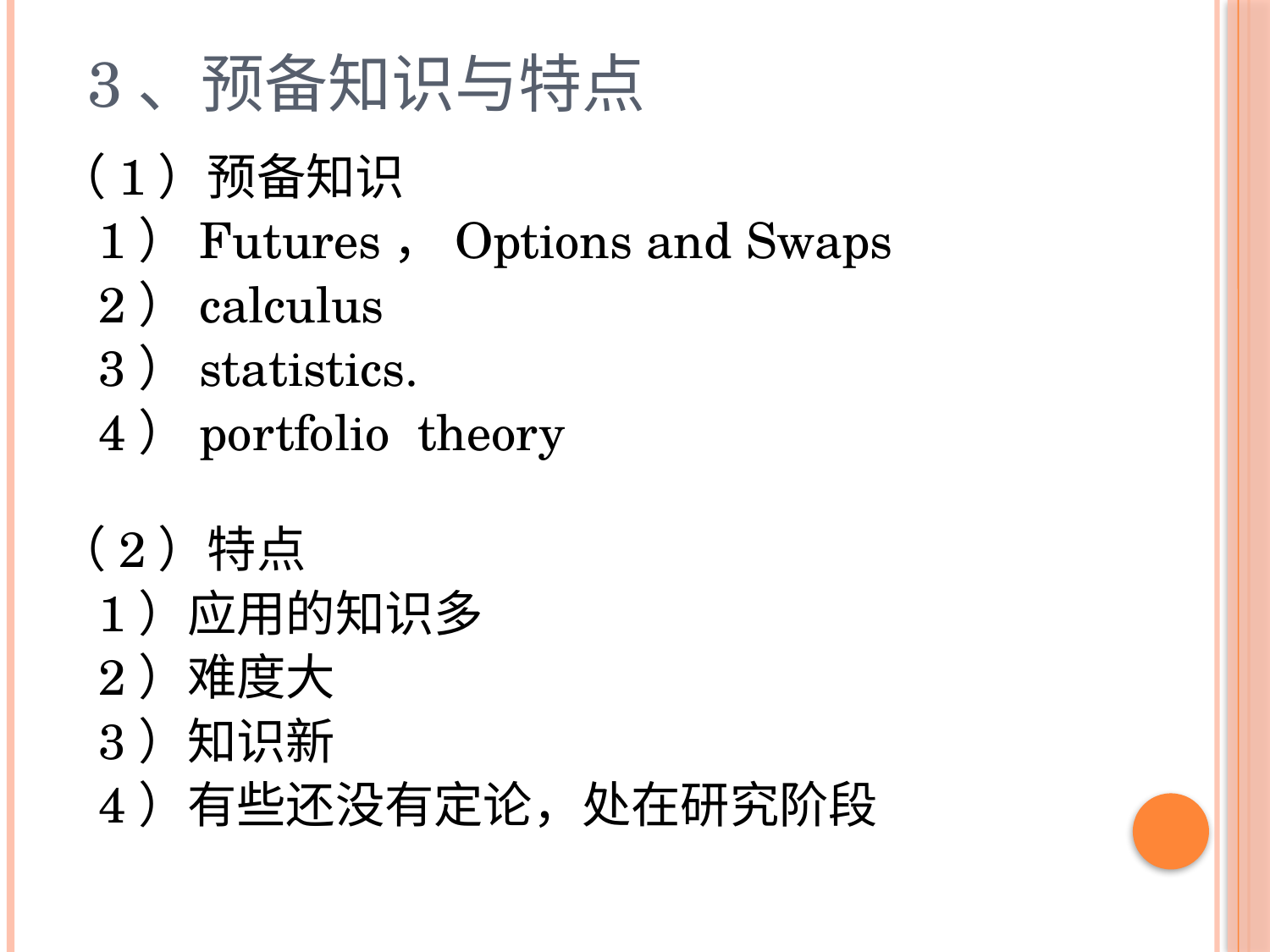

# 3、预备知识与特点
（1）预备知识
   1）Futures，Options and Swaps
   2）calculus
   3）statistics.
   4）portfolio  theory
（2）特点
   1）应用的知识多
   2）难度大
   3）知识新
   4）有些还没有定论，处在研究阶段